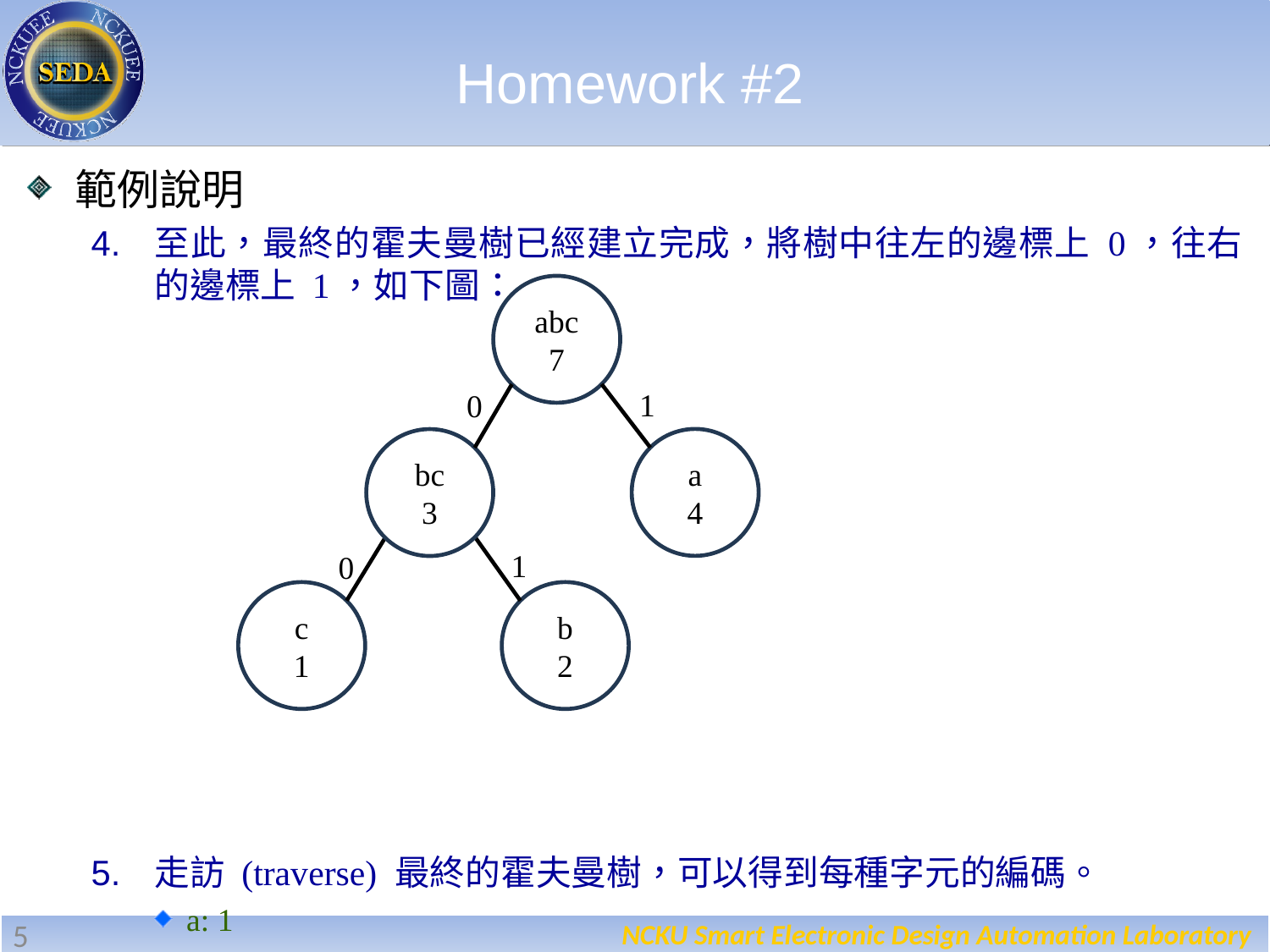

# Homework #2
範例說明
至此，最終的霍夫曼樹已經建立完成，將樹中往左的邊標上 0，往右的邊標上 1，如下圖：

走訪 (traverse) 最終的霍夫曼樹，可以得到每種字元的編碼。
a: 1
b: 01
c: 00
abc
7
1
0
a
4
bc
3
1
0
c
1
b
2
5